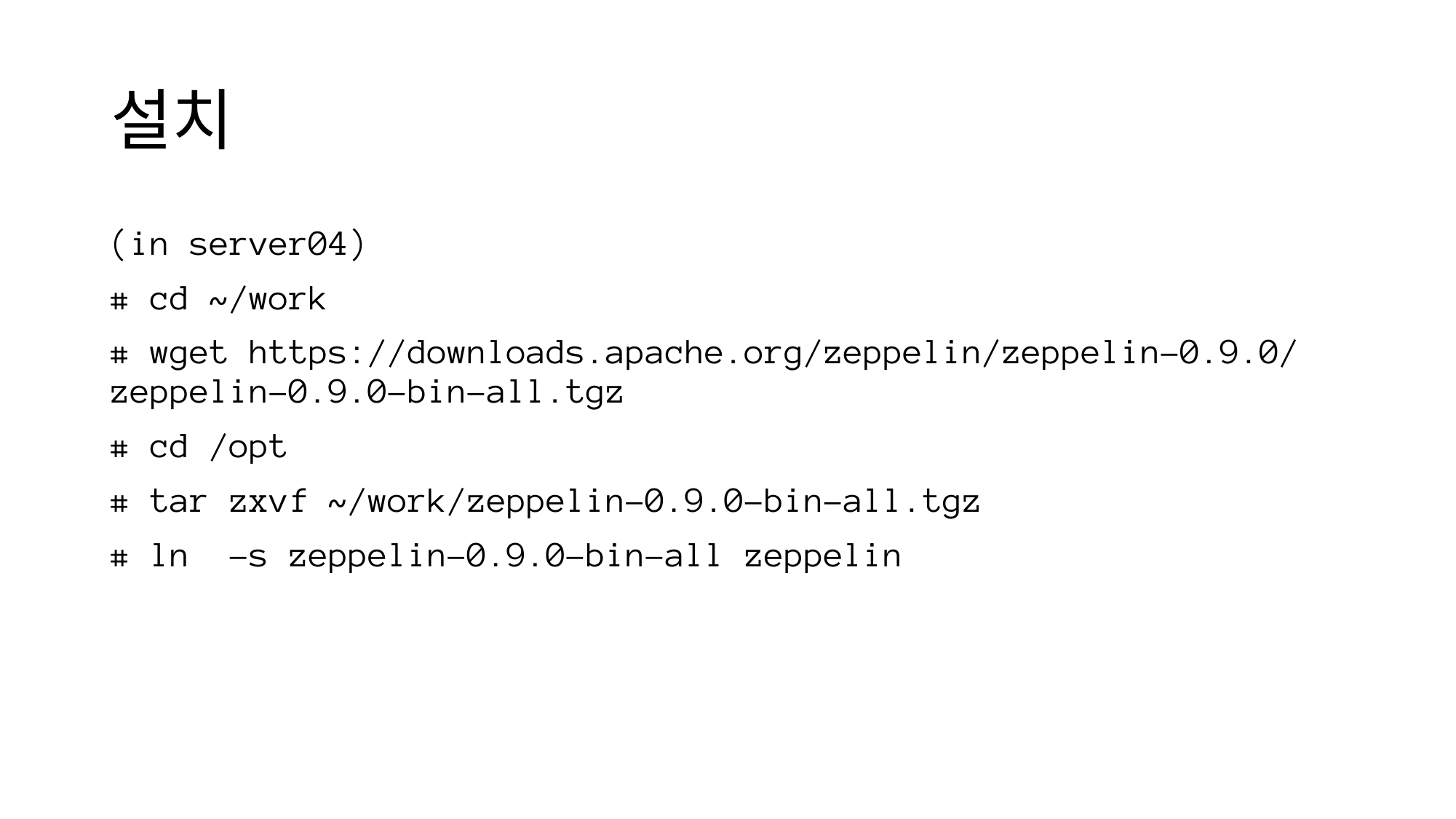

# 설치
(in server04)
# cd ~/work
# wget https://downloads.apache.org/zeppelin/zeppelin-0.9.0/zeppelin-0.9.0-bin-all.tgz
# cd /opt
# tar zxvf ~/work/zeppelin-0.9.0-bin-all.tgz
# ln  -s zeppelin-0.9.0-bin-all zeppelin